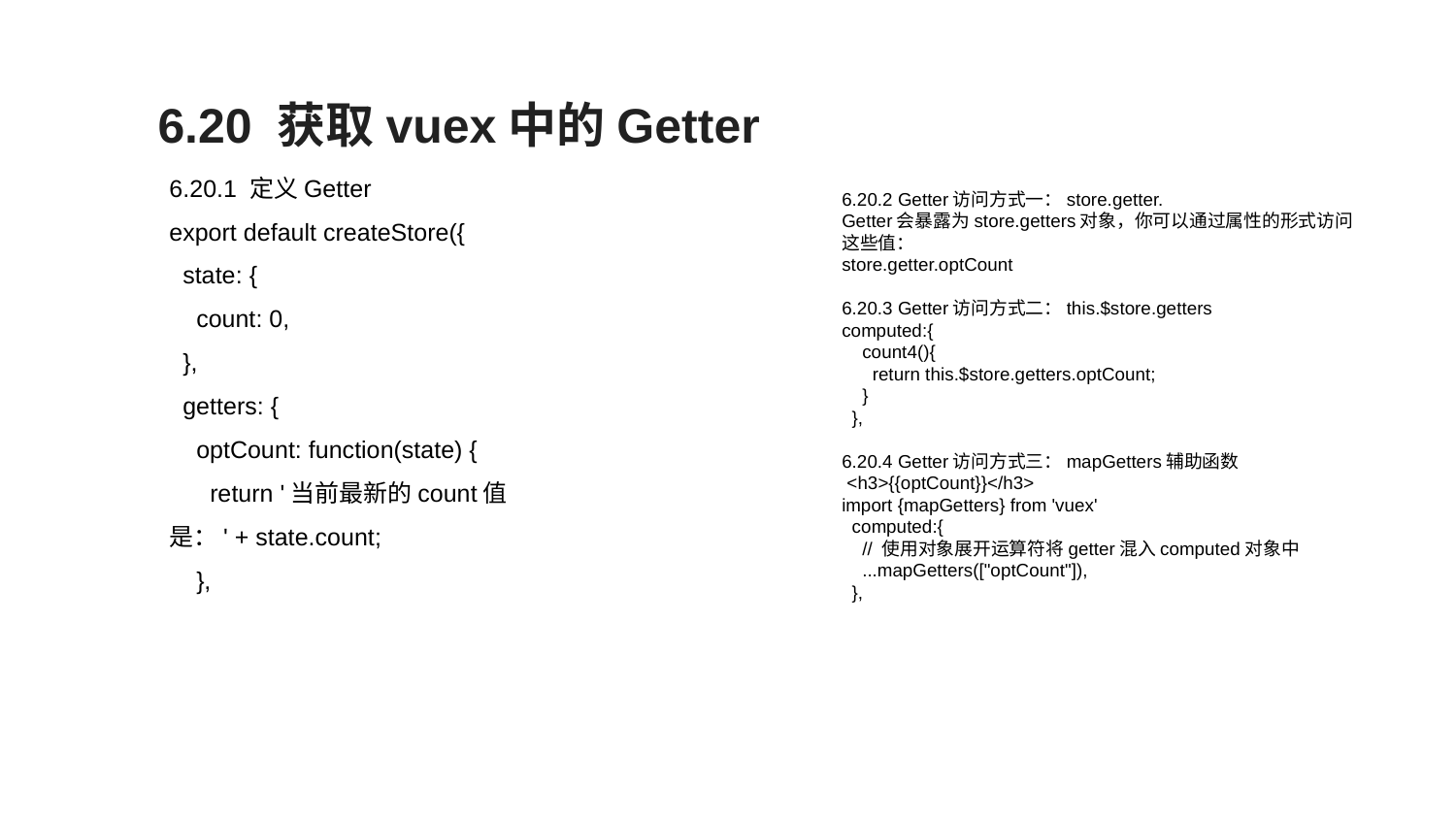

6.20 获取vuex中的Getter
6.20.1 定义Getter
export default createStore({
  state: {
    count: 0,
  },
  getters: {
    optCount: function(state) {
      return '当前最新的count值是：' + state.count;
    },
6.20.2 Getter访问方式一：store.getter.
Getter会暴露为store.getters对象，你可以通过属性的形式访问这些值：
store.getter.optCount

6.20.3 Getter访问方式二：this.$store.getters
computed:{
    count4(){
      return this.$store.getters.optCount;
    }
  },

6.20.4 Getter访问方式三：mapGetters辅助函数
 <h3>{{optCount}}</h3>
import {mapGetters} from 'vuex'
  computed:{
    // 使用对象展开运算符将getter混入computed对象中
    ...mapGetters(["optCount"]),
  },